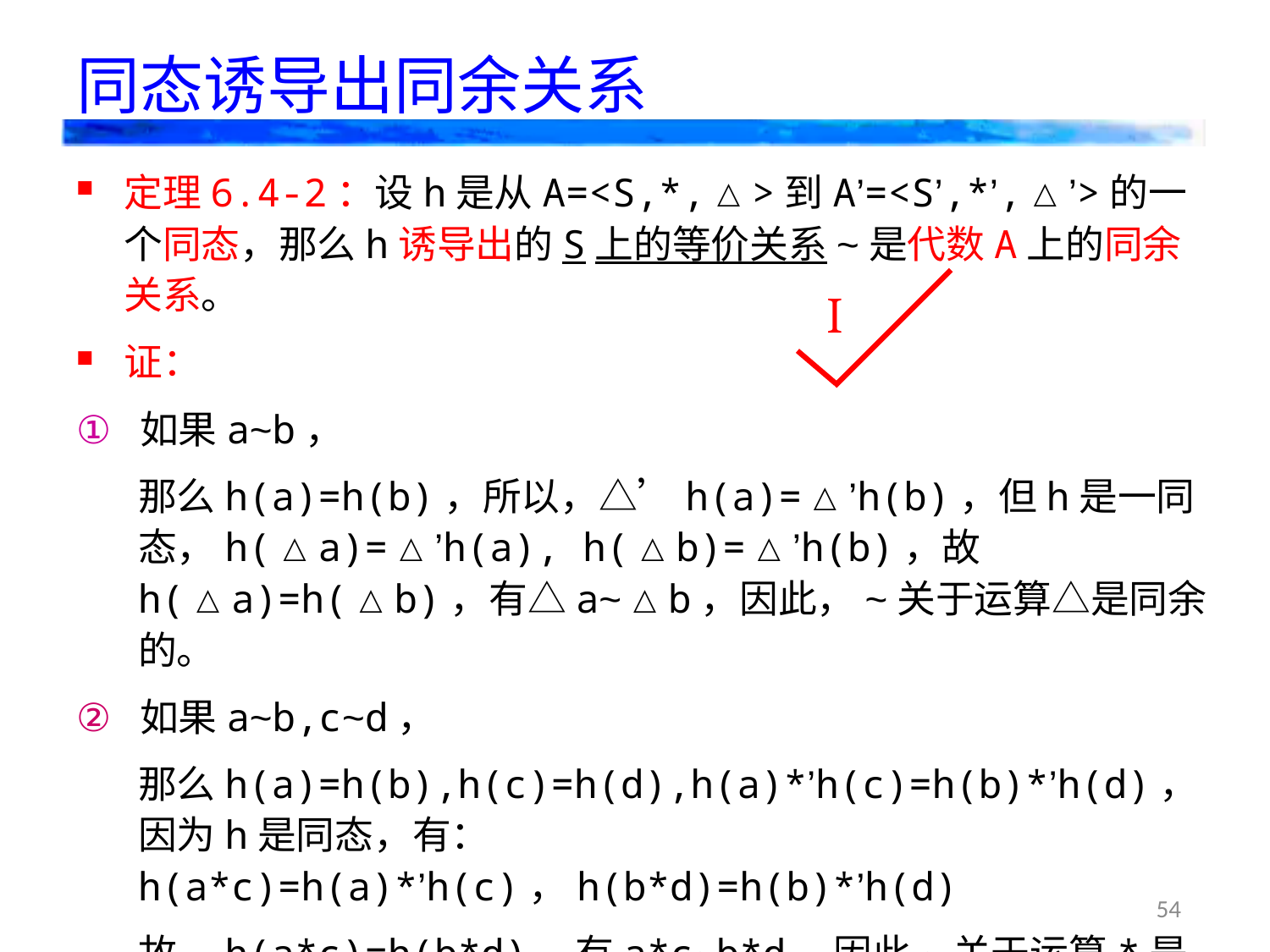

# 同态诱导出同余关系
定理6.4-2：设h是从A=<S,*,△>到A’=<S’,*’,△’>的一个同态，那么h诱导出的S上的等价关系~是代数A上的同余关系。
证：
如果a~b，
那么h(a)=h(b)，所以，△’h(a)=△’h(b)，但h是一同态，h(△a)=△’h(a), h(△b)=△’h(b)，故h(△a)=h(△b)，有△a~△b，因此，~关于运算△是同余的。
如果a~b,c~d，
那么h(a)=h(b),h(c)=h(d),h(a)*’h(c)=h(b)*’h(d)，因为h是同态，有：h(a*c)=h(a)*’h(c)，h(b*d)=h(b)*’h(d)
故，h(a*c)=h(b*d)，有a*c~b*d，因此~关于运算*是同余的。
综上，~是代数A上的同余关系。
Ⅰ
54